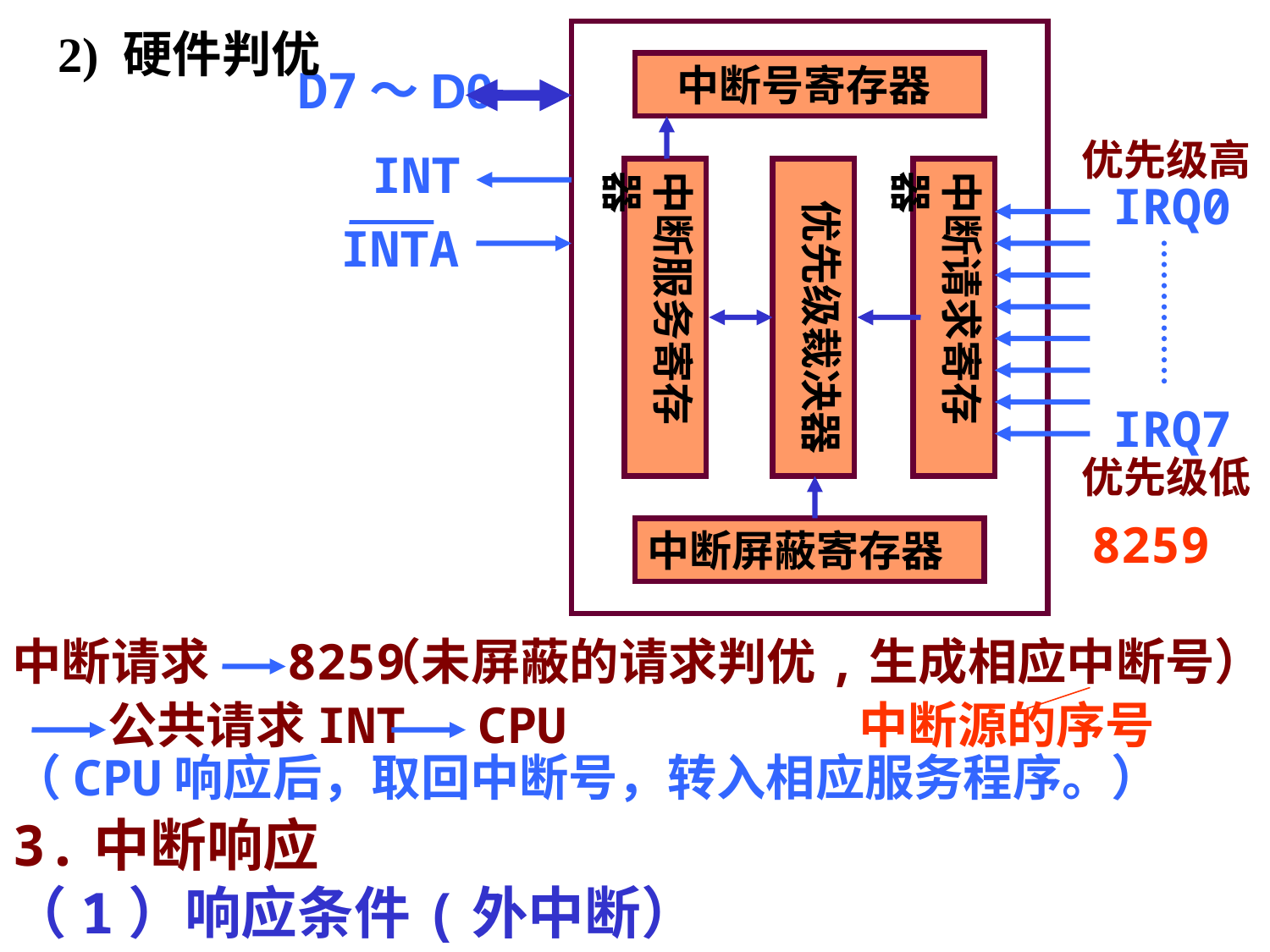

2) 硬件判优

D7～D0
  中断号寄存器

INT
中断服务寄存器
  优先级裁决器
中断请求寄存器
IRQ0

INTA

IRQ7

8259
中断屏蔽寄存器
优先级高
优先级低
中断请求
8259
（未屏蔽的请求判优,生成相应中断号）

公共请求INT
CPU
中断源的序号

（CPU响应后，取回中断号，转入相应服务程序。）
3.中断响应
（1）响应条件(外中断）